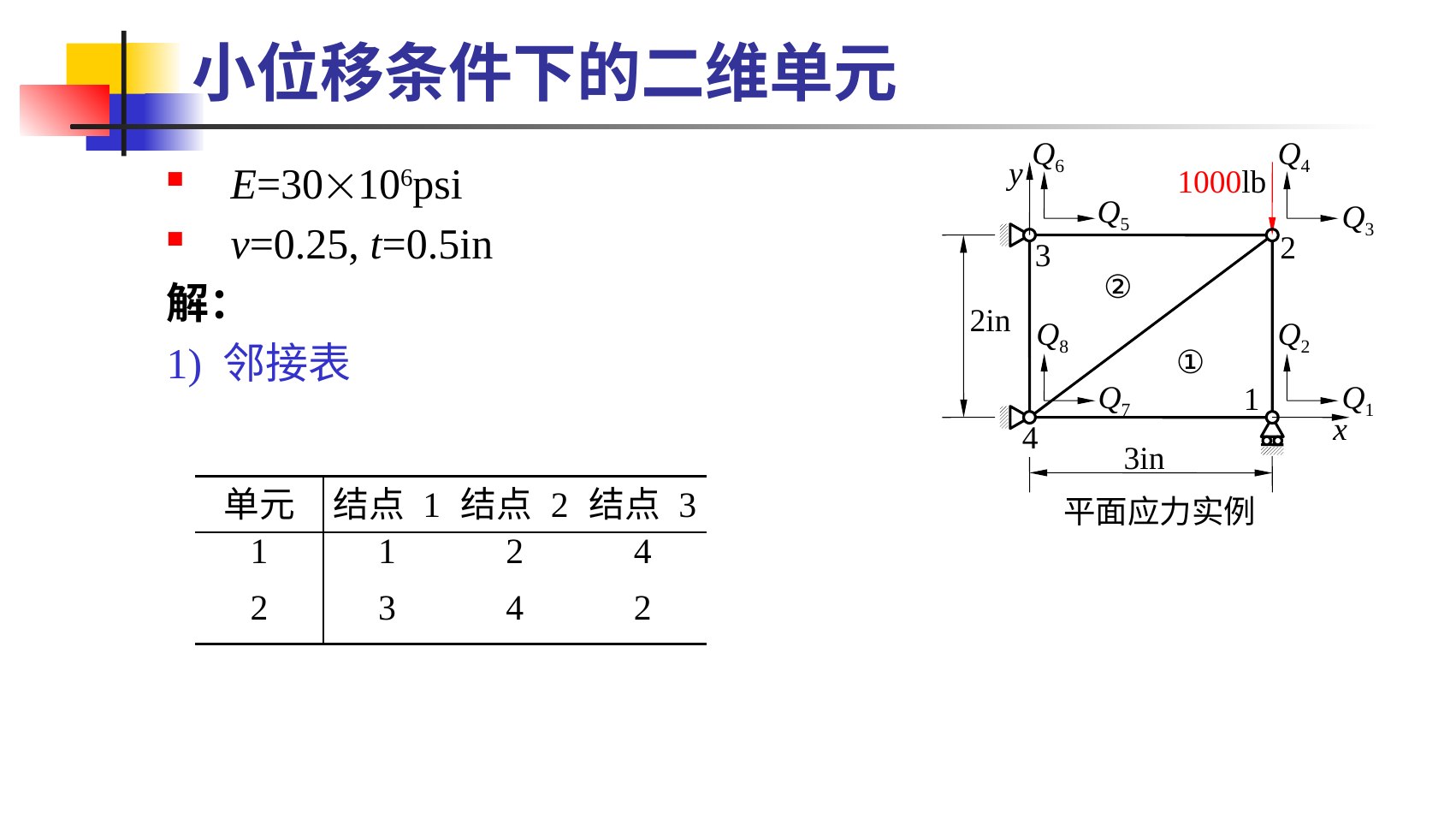

# 小位移条件下的二维单元

Q6
Q4
y
1000lb

Q5
Q3

2

3

②
2in
Q8
Q2
①

Q7
Q1
1

x

4

3in

平面应力实例
E=30×106psi
v=0.25, t=0.5in
解：
1) 邻接表
| 单元 | 结点 1 | 结点 2 | 结点 3 |
| --- | --- | --- | --- |
| 1 | 1 | 2 | 4 |
| 2 | 3 | 4 | 2 |